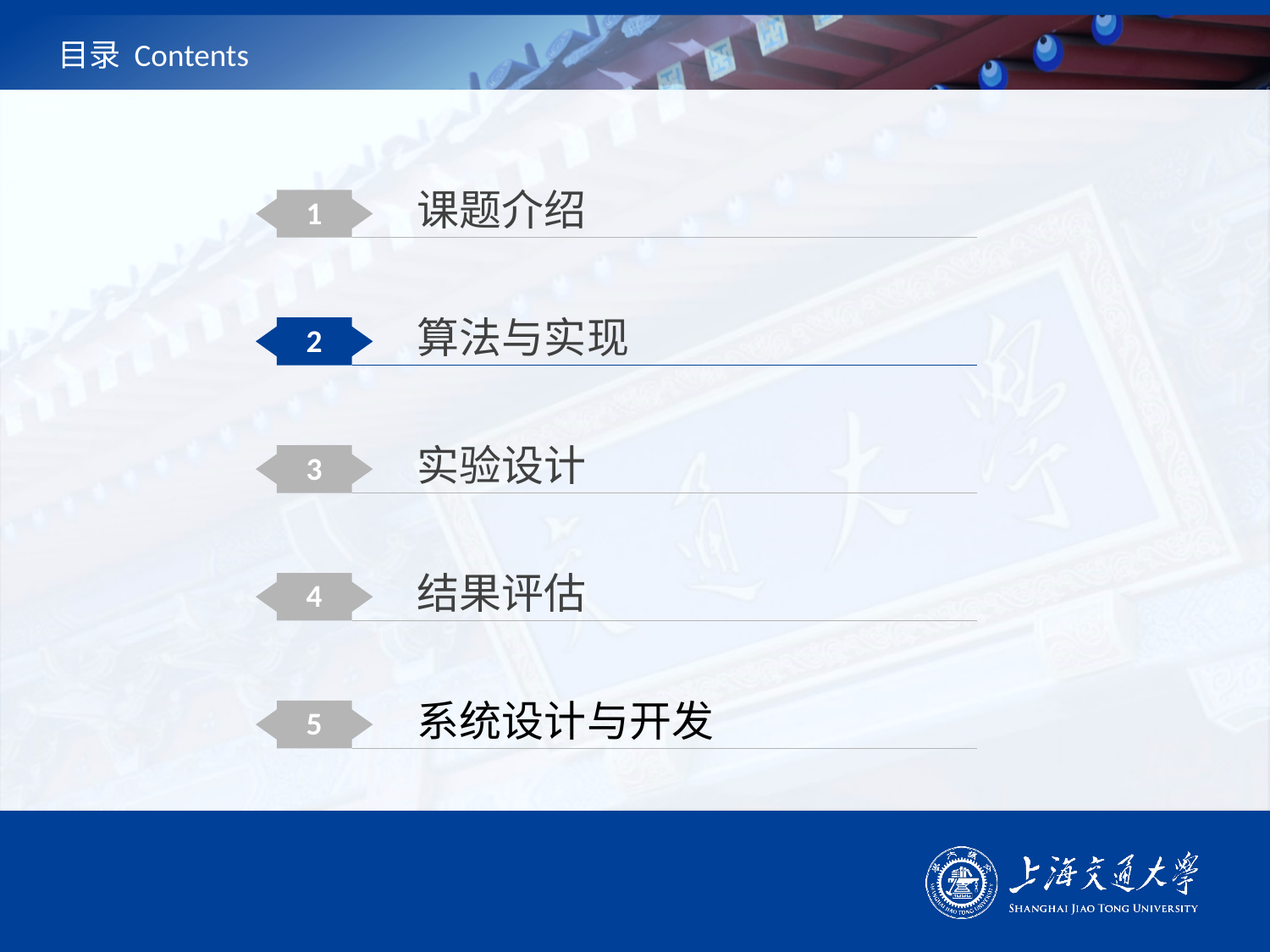

# 目录 Contents
课题介绍
1

算法与实现
2

实验设计
3

结果评估
4

系统设计与开发
5